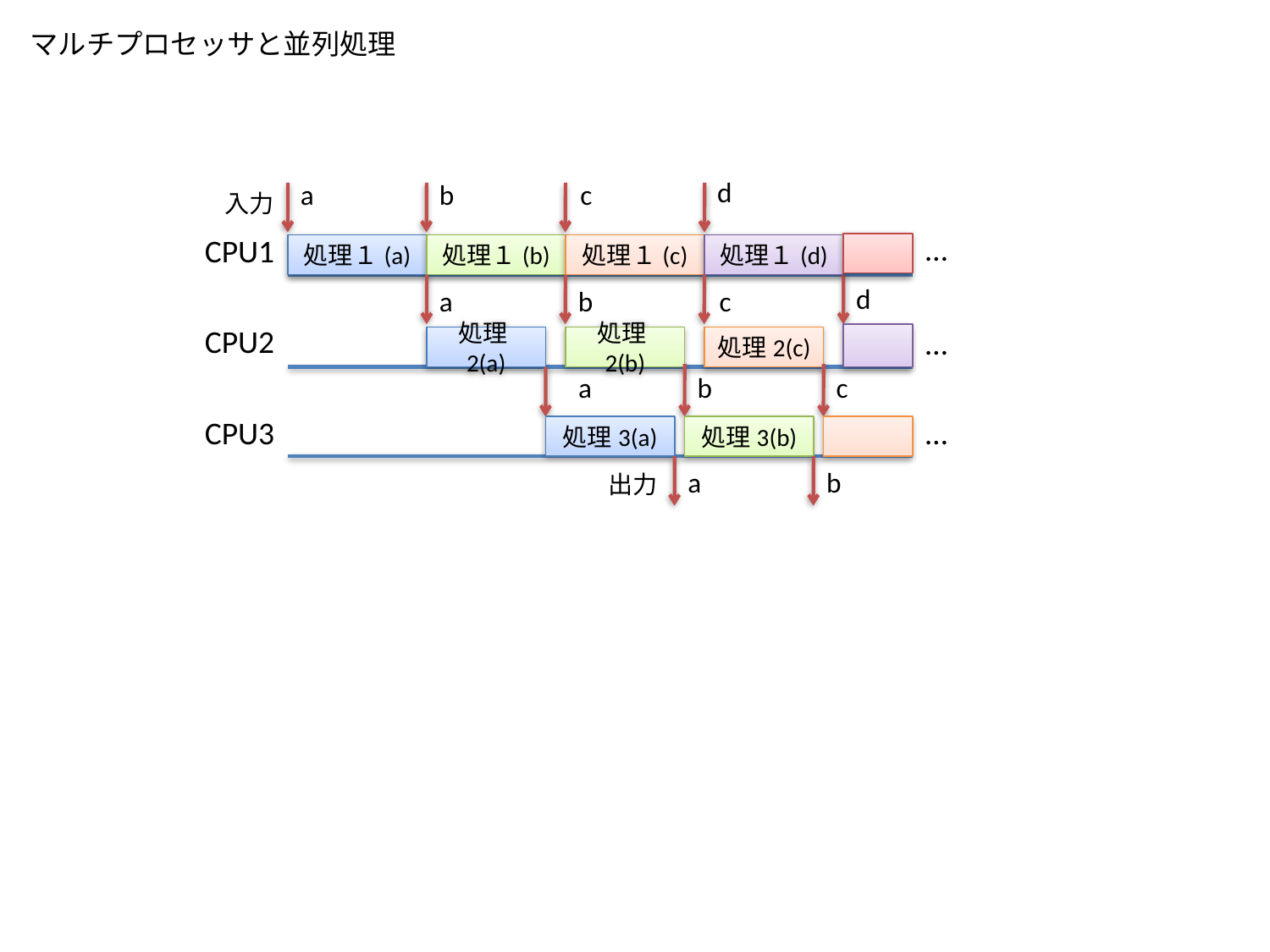

マルチプロセッサと並列処理
d
a
b
c
入力
…
CPU1

処理１(a)
処理１(b)
処理１(c)
処理１(d)
d
a
b
c
CPU2
…

処理2(a)
処理2(b)
処理2(c)
a
b
c
CPU3
…
処理3(a)
処理3(b)

a
b
出力